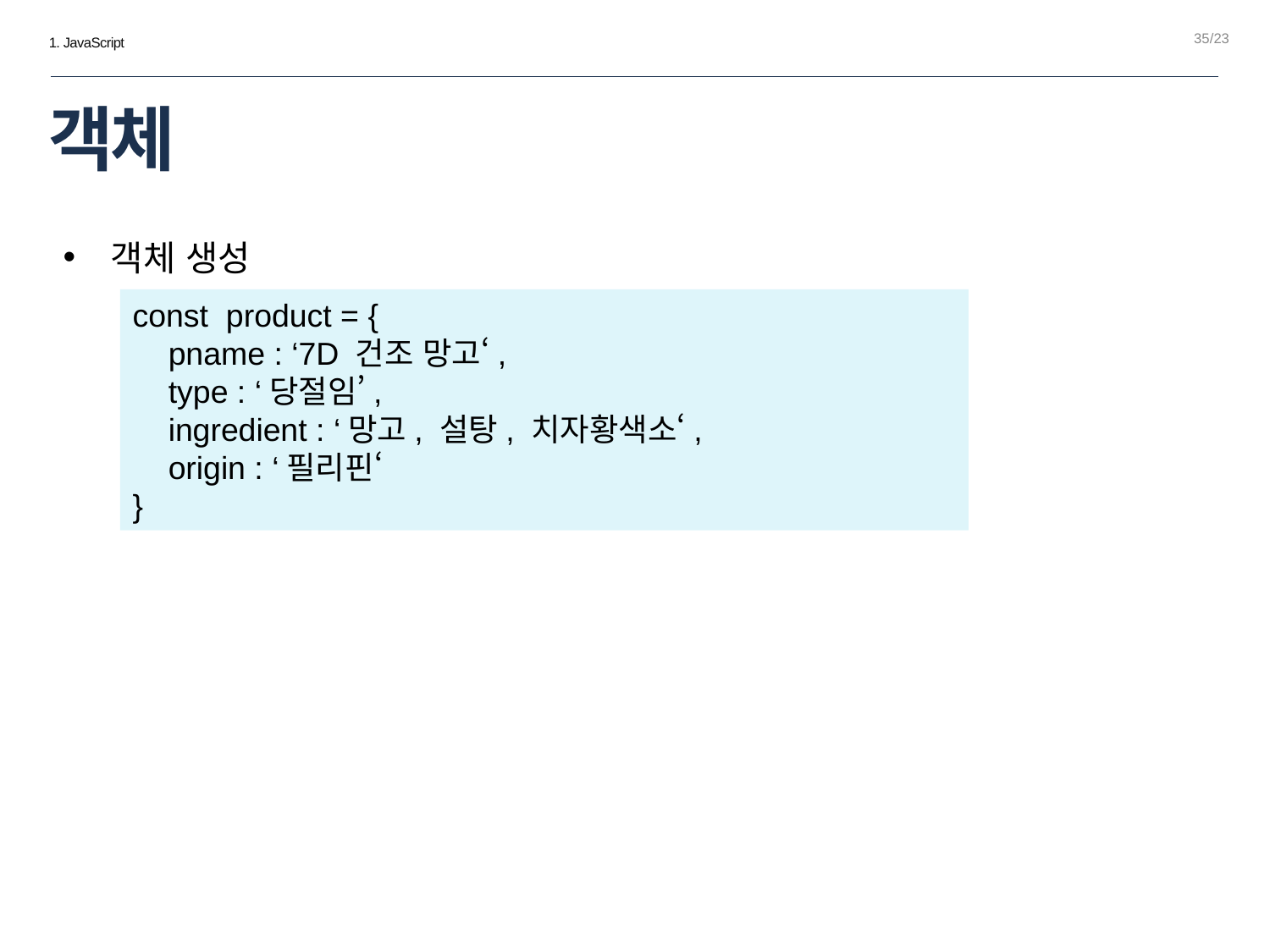

35
1. JavaScript
# 객체
객체 생성

const  product = {
    pname : ‘7D 건조 망고‘,
    type : ‘당절임’,
    ingredient : ‘망고, 설탕, 치자황색소‘,
    origin : ‘필리핀‘
}